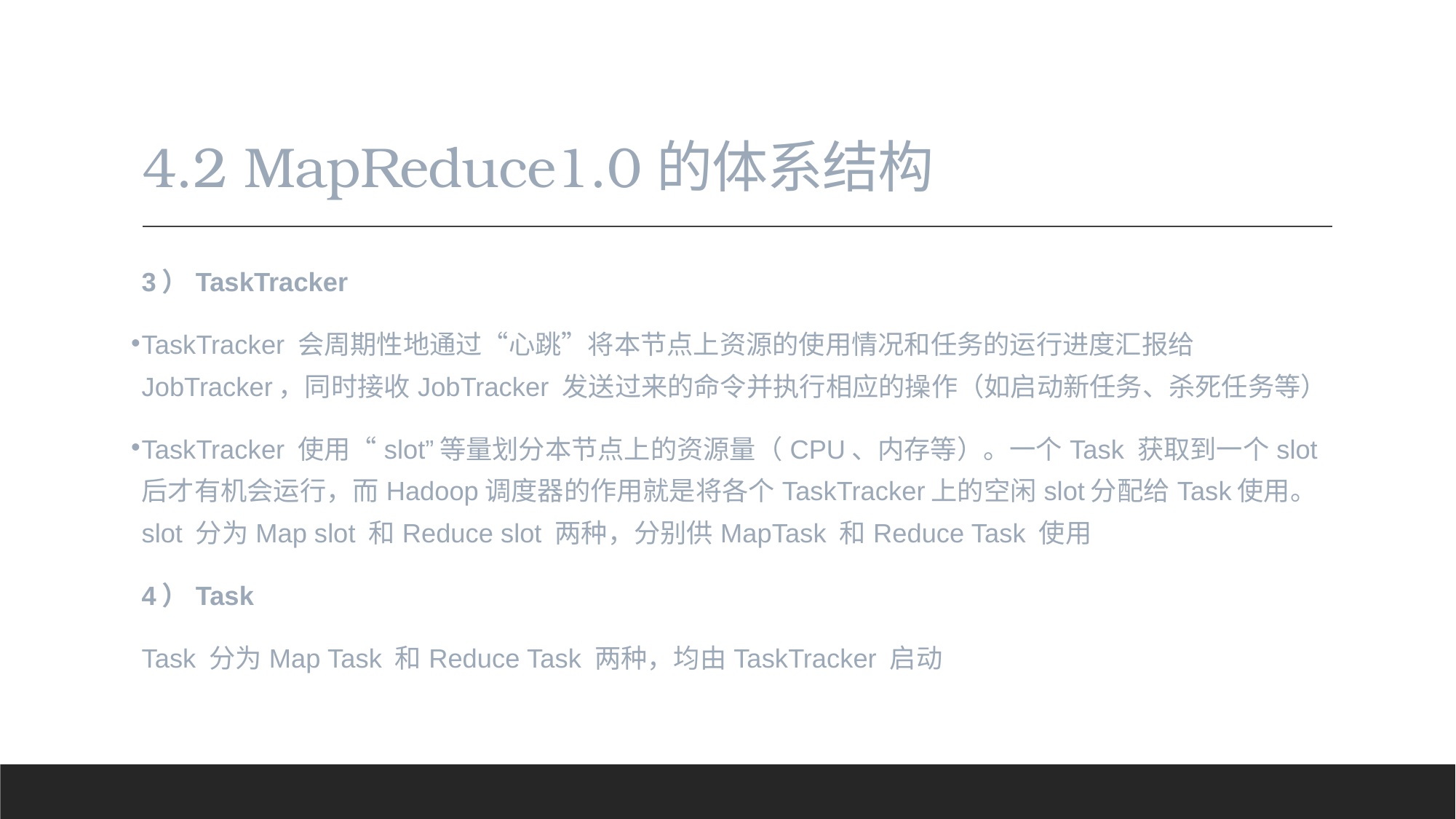

# 4.2 MapReduce1.0的体系结构
3）TaskTracker
TaskTracker 会周期性地通过“心跳”将本节点上资源的使用情况和任务的运行进度汇报给JobTracker，同时接收JobTracker 发送过来的命令并执行相应的操作（如启动新任务、杀死任务等）
TaskTracker 使用“slot”等量划分本节点上的资源量（CPU、内存等）。一个Task 获取到一个slot 后才有机会运行，而Hadoop调度器的作用就是将各个TaskTracker上的空闲slot分配给Task使用。slot 分为Map slot 和Reduce slot 两种，分别供MapTask 和Reduce Task 使用
4）Task
Task 分为Map Task 和Reduce Task 两种，均由TaskTracker 启动